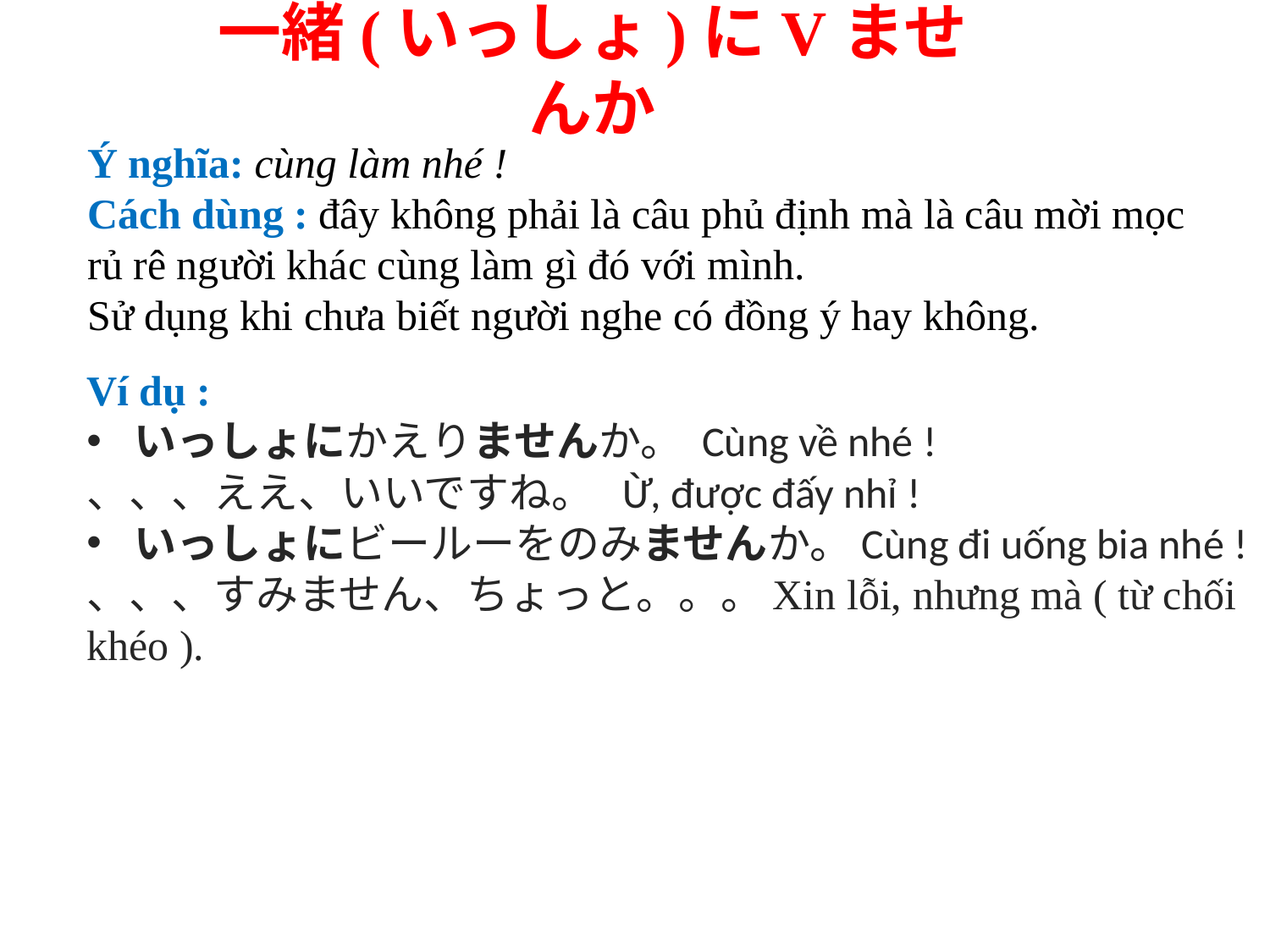

一緒(いっしょ)にVませんか

Ý nghĩa: cùng làm nhé !
Cách dùng : đây không phải là câu phủ định mà là câu mời mọc rủ rê người khác cùng làm gì đó với mình.
Sử dụng khi chưa biết người nghe có đồng ý hay không.
Ví dụ :
いっしょにかえりませんか。 Cùng về nhé !
、、、ええ、いいですね。  Ừ, được đấy nhỉ !
いっしょにビールーをのみませんか。Cùng đi uống bia nhé !
、、、すみません、ちょっと。。。Xin lỗi, nhưng mà ( từ chối khéo ).